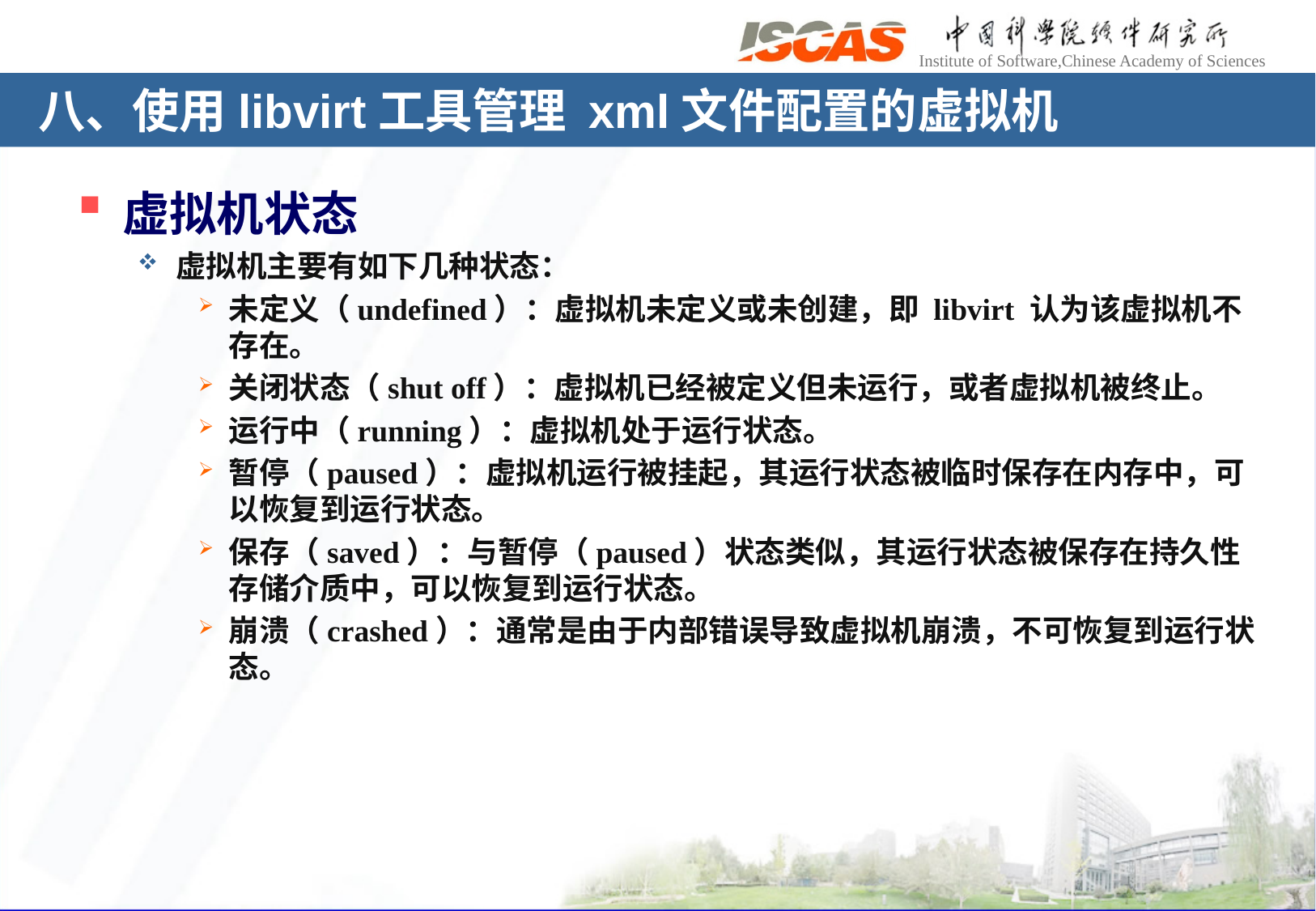

# 八、使用libvirt工具管理 xml文件配置的虚拟机
虚拟机状态
虚拟机主要有如下几种状态：
未定义（undefined）：虚拟机未定义或未创建，即 libvirt 认为该虚拟机不存在。
关闭状态（shut off）：虚拟机已经被定义但未运行，或者虚拟机被终止。
运行中（running）：虚拟机处于运行状态。
暂停（paused）：虚拟机运行被挂起，其运行状态被临时保存在内存中，可以恢复到运行状态。
保存（saved）：与暂停（paused）状态类似，其运行状态被保存在持久性存储介质中，可以恢复到运行状态。
崩溃（crashed）：通常是由于内部错误导致虚拟机崩溃，不可恢复到运行状态。